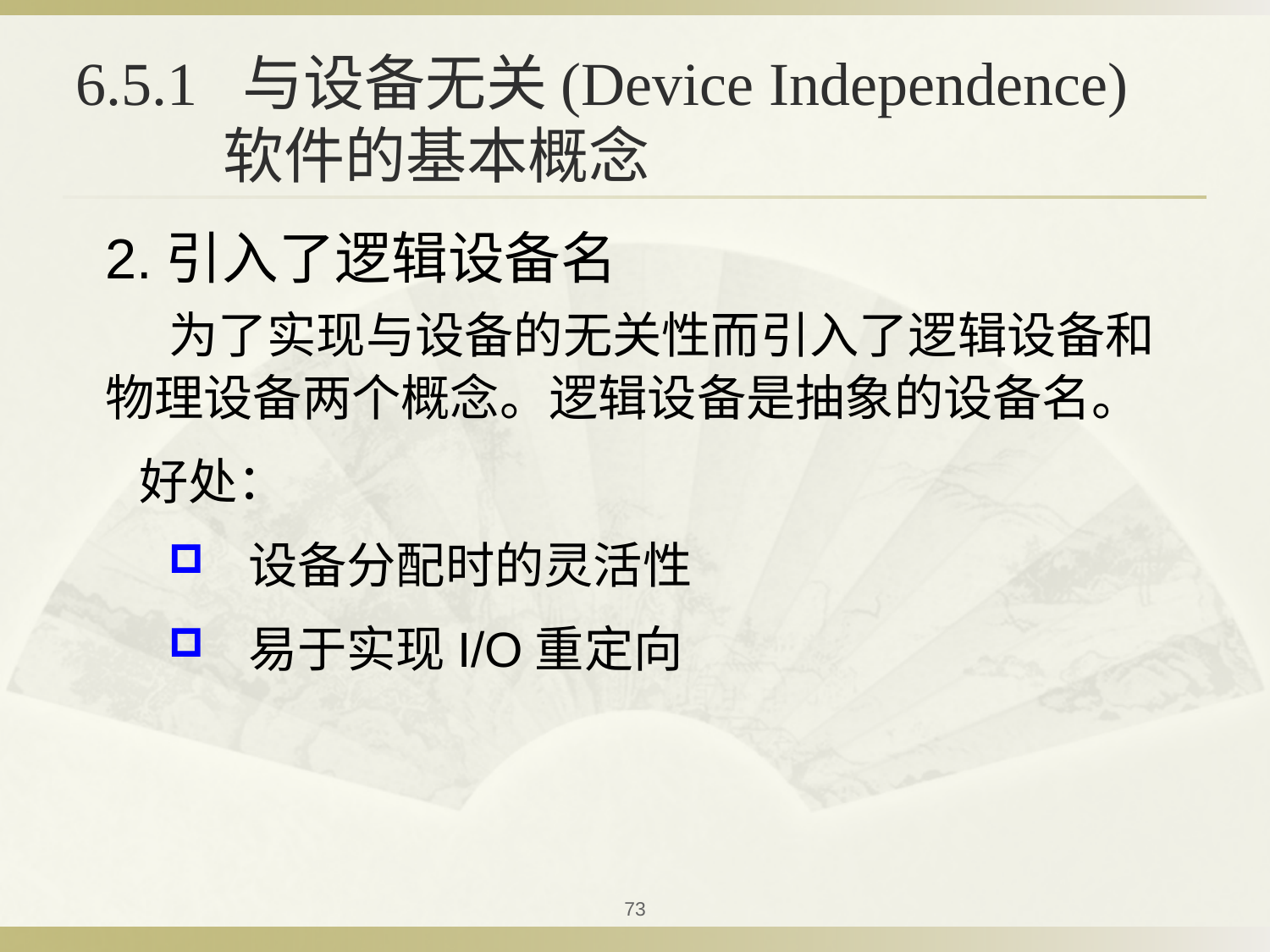

# 6.5.1  与设备无关(Device Independence)软件的基本概念
2.引入了逻辑设备名
　为了实现与设备的无关性而引入了逻辑设备和物理设备两个概念。逻辑设备是抽象的设备名。
  好处：
设备分配时的灵活性
易于实现I/O重定向
73